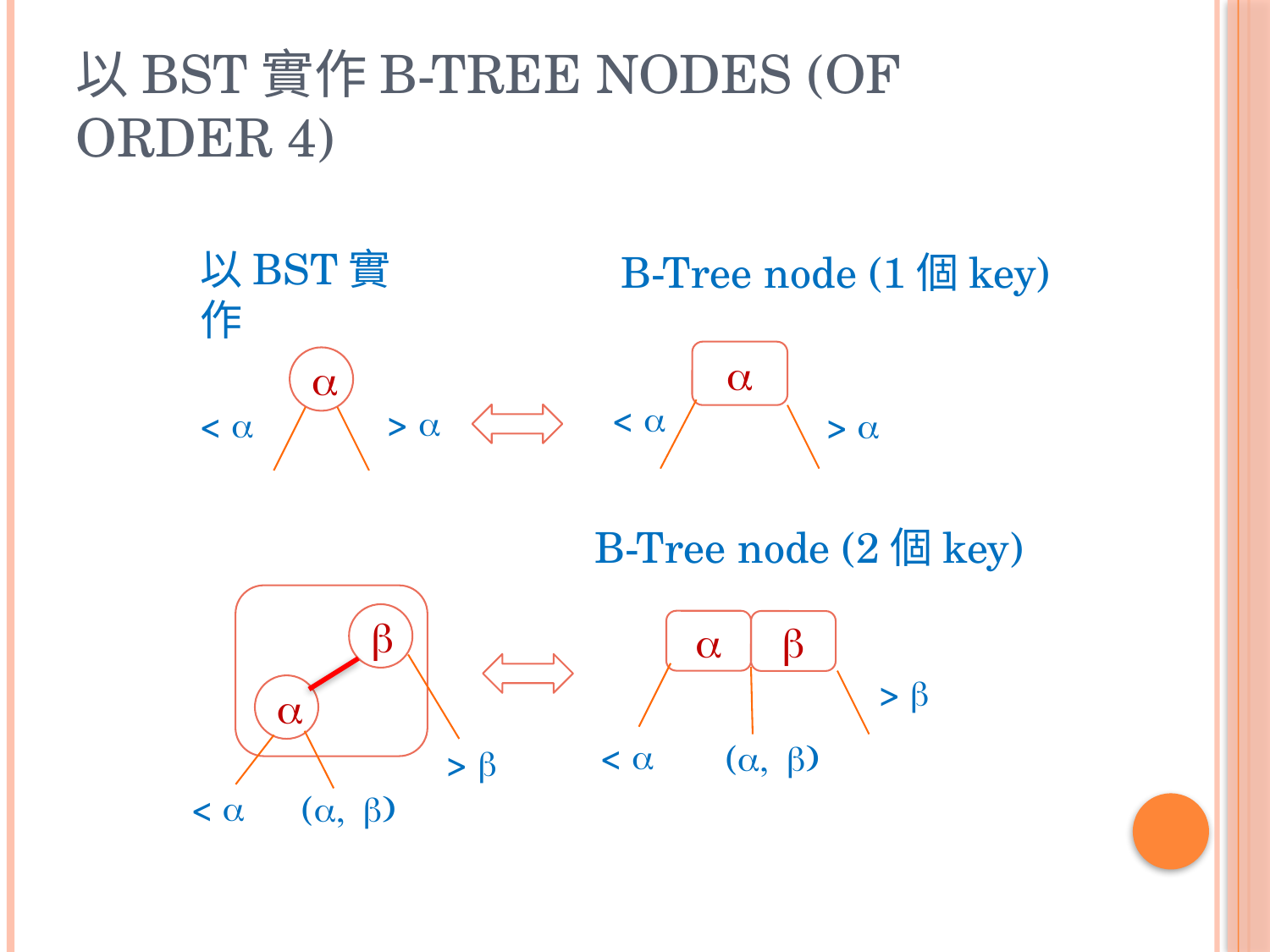

# 以BST實作B-Tree Nodes (of Order 4)
以BST實作
B-Tree node (1個key)

α
α
< α
> α
< α
> α

B-Tree node (2個key)

β
α
β

> β
α
< α
(α, β)
> β
< α
(α, β)